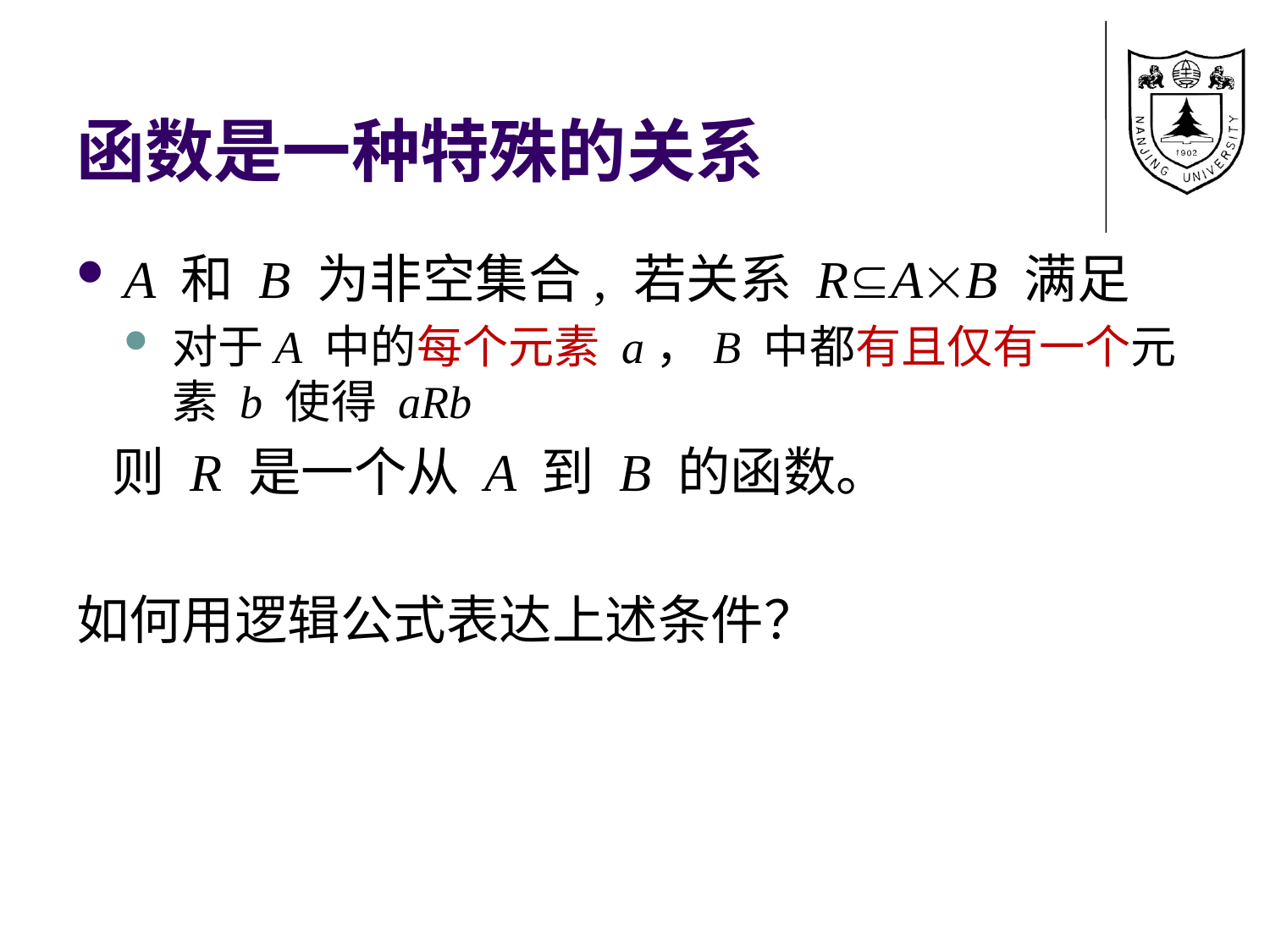

# 函数是一种特殊的关系
A 和 B 为非空集合, 若关系 R⊆A×B 满足
对于A 中的每个元素 a，B 中都有且仅有一个元素 b 使得 aRb
  则 R 是一个从 A 到 B 的函数。

如何用逻辑公式表达上述条件？